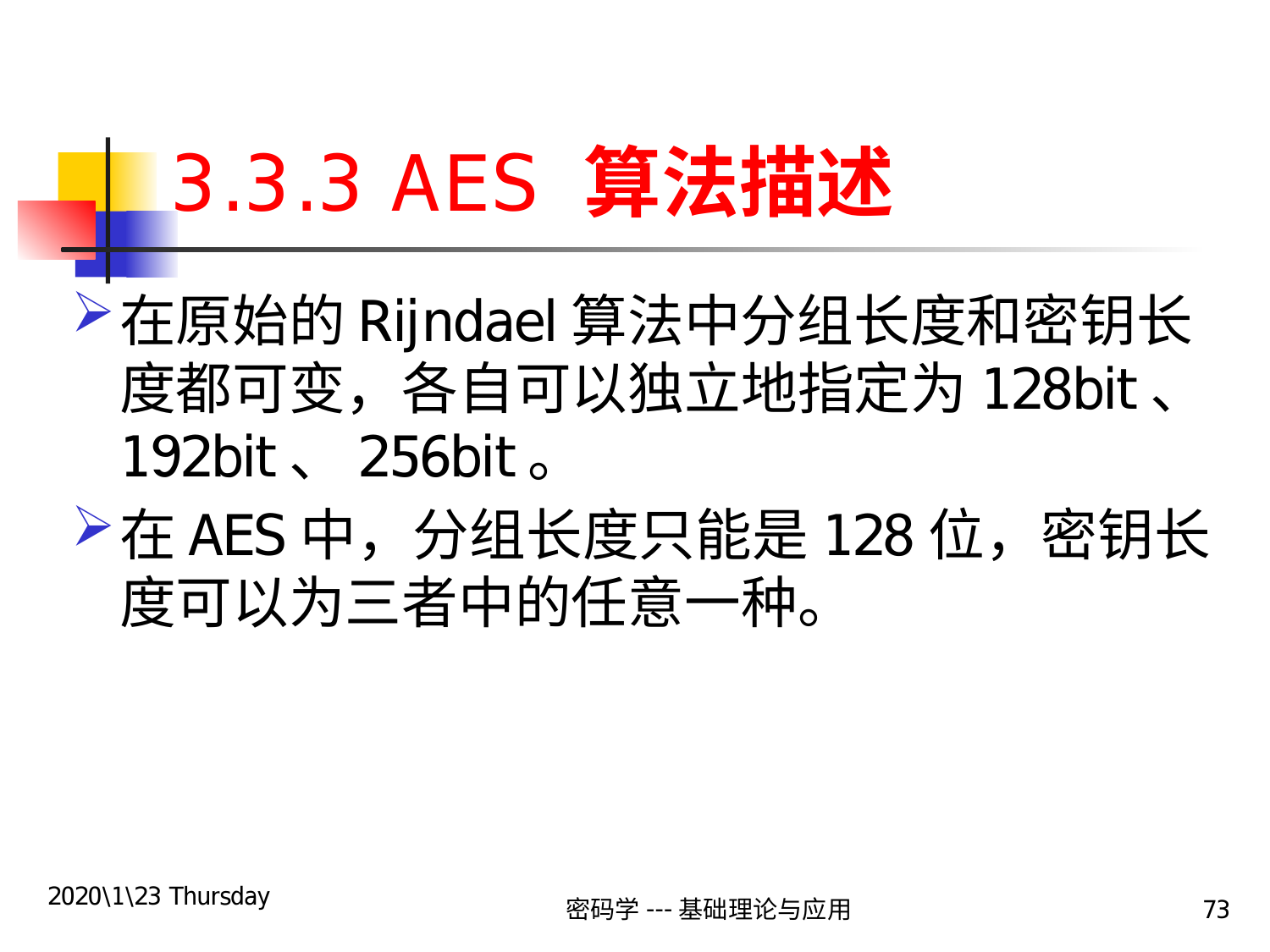

# 3.3.3 AES 算法描述
在原始的Rijndael算法中分组长度和密钥长度都可变，各自可以独立地指定为128bit、192bit、256bit。
在AES中，分组长度只能是128位，密钥长度可以为三者中的任意一种。

2020\1\23 Thursday
密码学---基础理论与应用
73